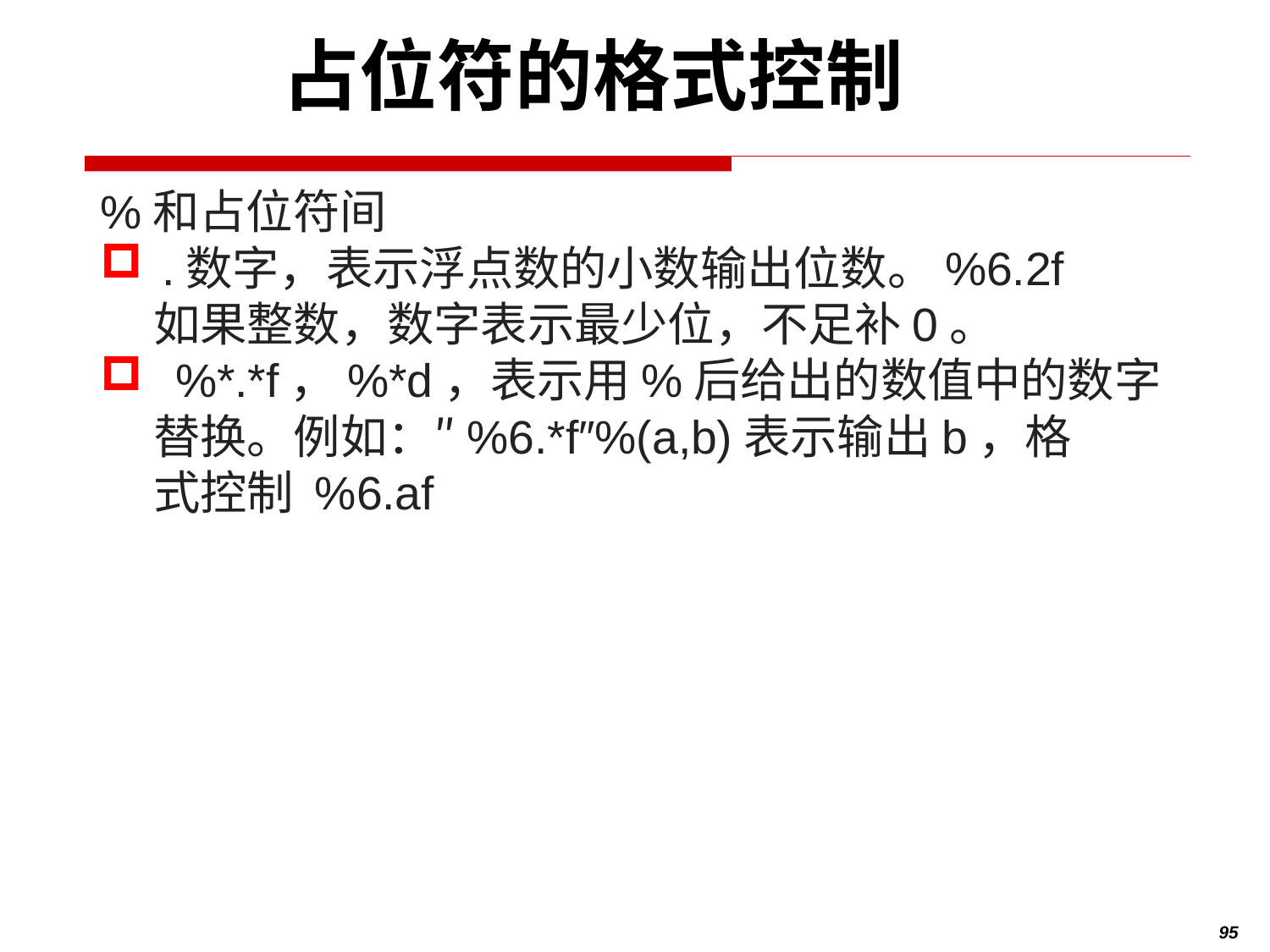

# 占位符的格式控制
%和占位符间
.数字，表示浮点数的小数输出位数。%6.2f
    如果整数，数字表示最少位，不足补0。
 %*.*f，%*d，表示用%后给出的数值中的数字
    替换。例如：″%6.*f″%(a,b)表示输出b，格
    式控制 %6.af
95